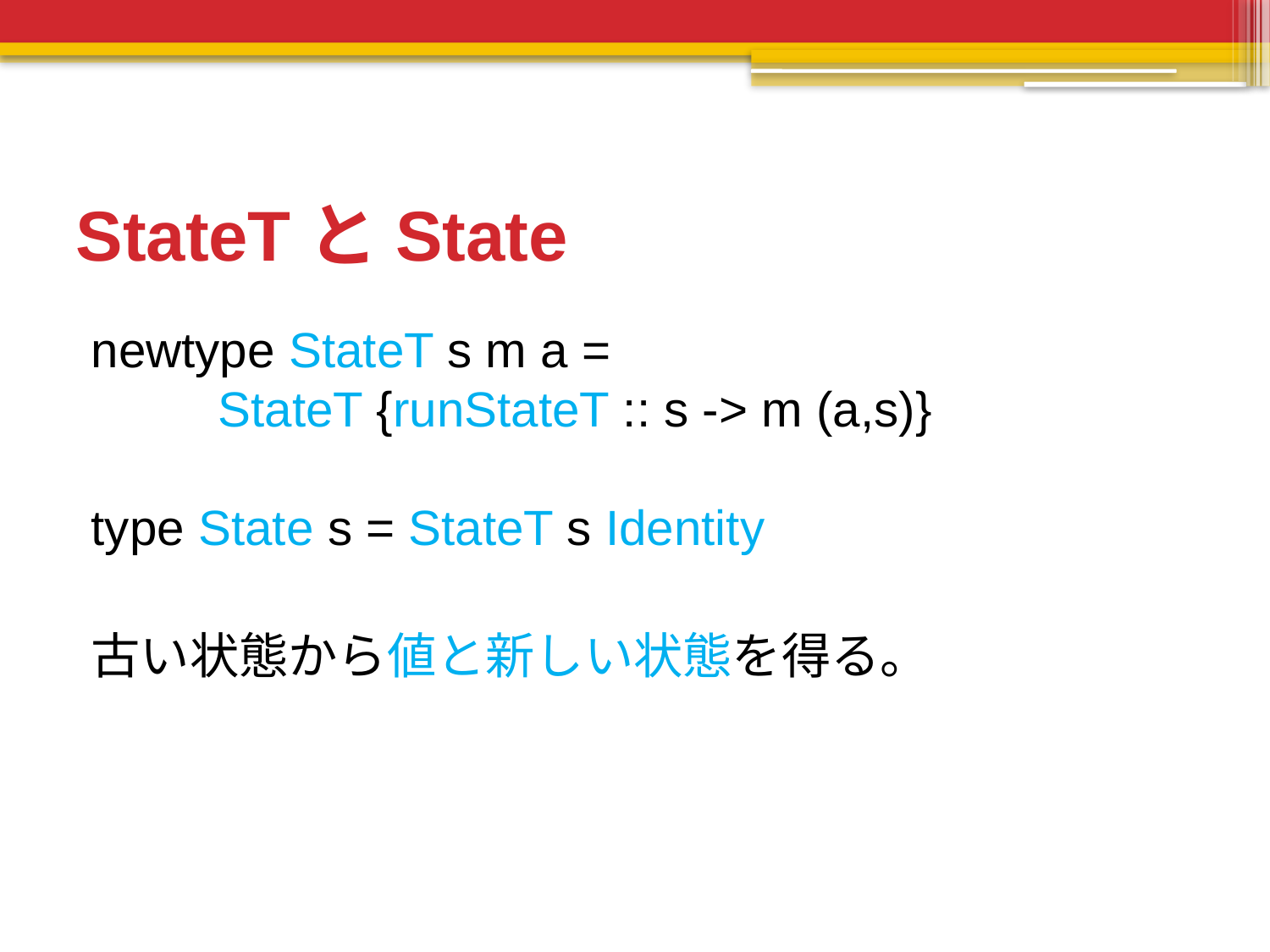

# StateTとState
newtype StateT s m a =
	StateT {runStateT :: s -> m (a,s)}
type State s = StateT s Identity

古い状態から値と新しい状態を得る。